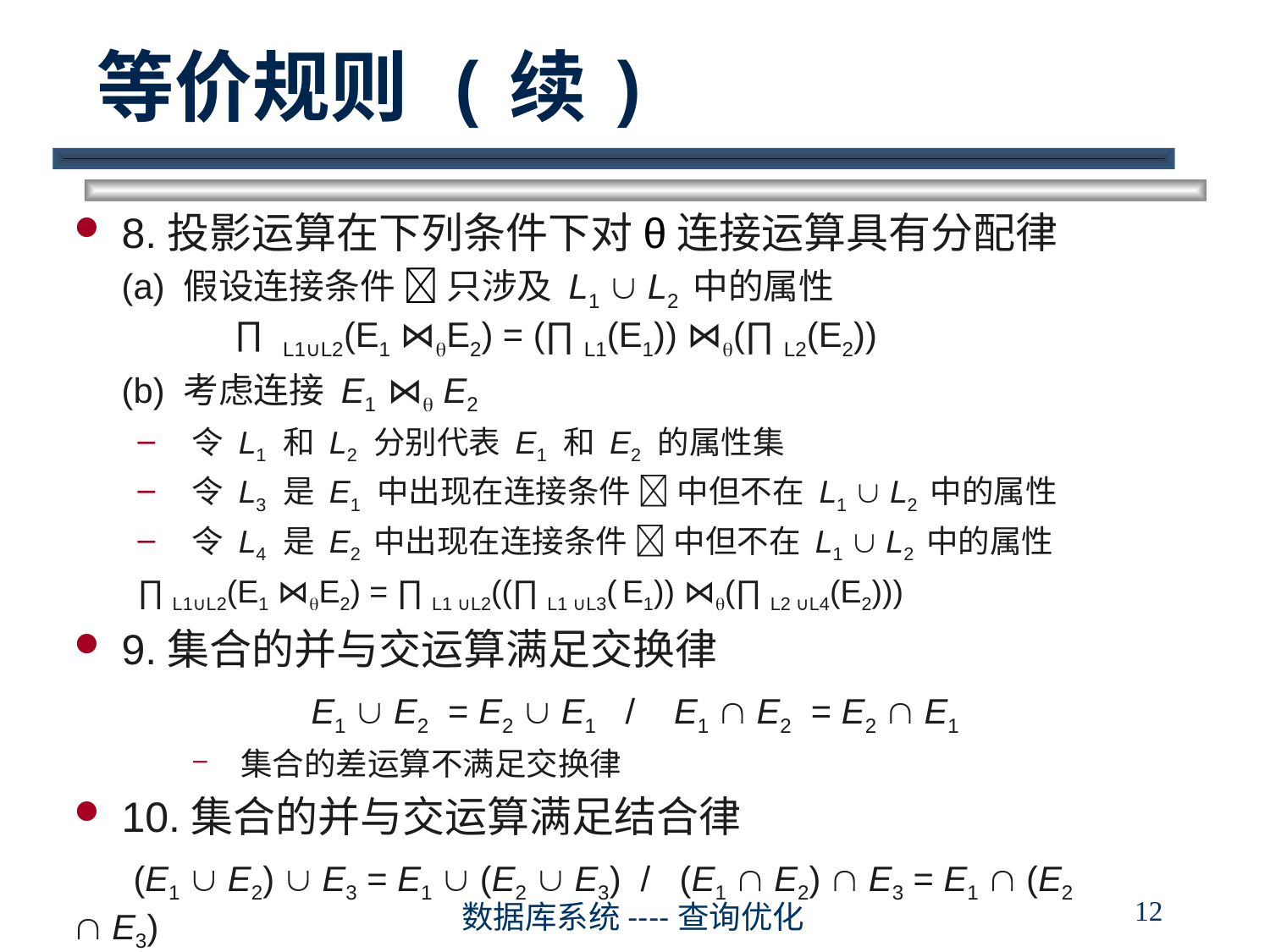

# 等价规则 (续)
8.投影运算在下列条件下对θ连接运算具有分配律
	(a) 假设连接条件 θ 只涉及 L1 ∪ L2 中的属性
              ∏ L1∪L2(E1 ⋈θE2) = (∏ L1(E1)) ⋈θ(∏ L2(E2))
	(b) 考虑连接 E1  ⋈θ E2
 令 L1 和 L2 分别代表 E1 和 E2 的属性集
 令 L3 是 E1 中出现在连接条件 θ 中但不在 L1 ∪ L2 中的属性
 令 L4 是 E2 中出现在连接条件 θ 中但不在 L1 ∪ L2 中的属性
∏ L1∪L2(E1 ⋈θE2) = ∏ L1 ∪L2((∏ L1 ∪L3( E1)) ⋈θ(∏ L2 ∪L4(E2)))
9.集合的并与交运算满足交换律
                    E1 ∪ E2  = E2 ∪ E1   /    E1 ∩ E2  = E2 ∩ E1
集合的差运算不满足交换律
10.集合的并与交运算满足结合律
     (E1 ∪ E2) ∪ E3 = E1 ∪ (E2 ∪ E3)  /   (E1 ∩ E2) ∩ E3 = E1 ∩ (E2 ∩ E3)

12
数据库系统----查询优化